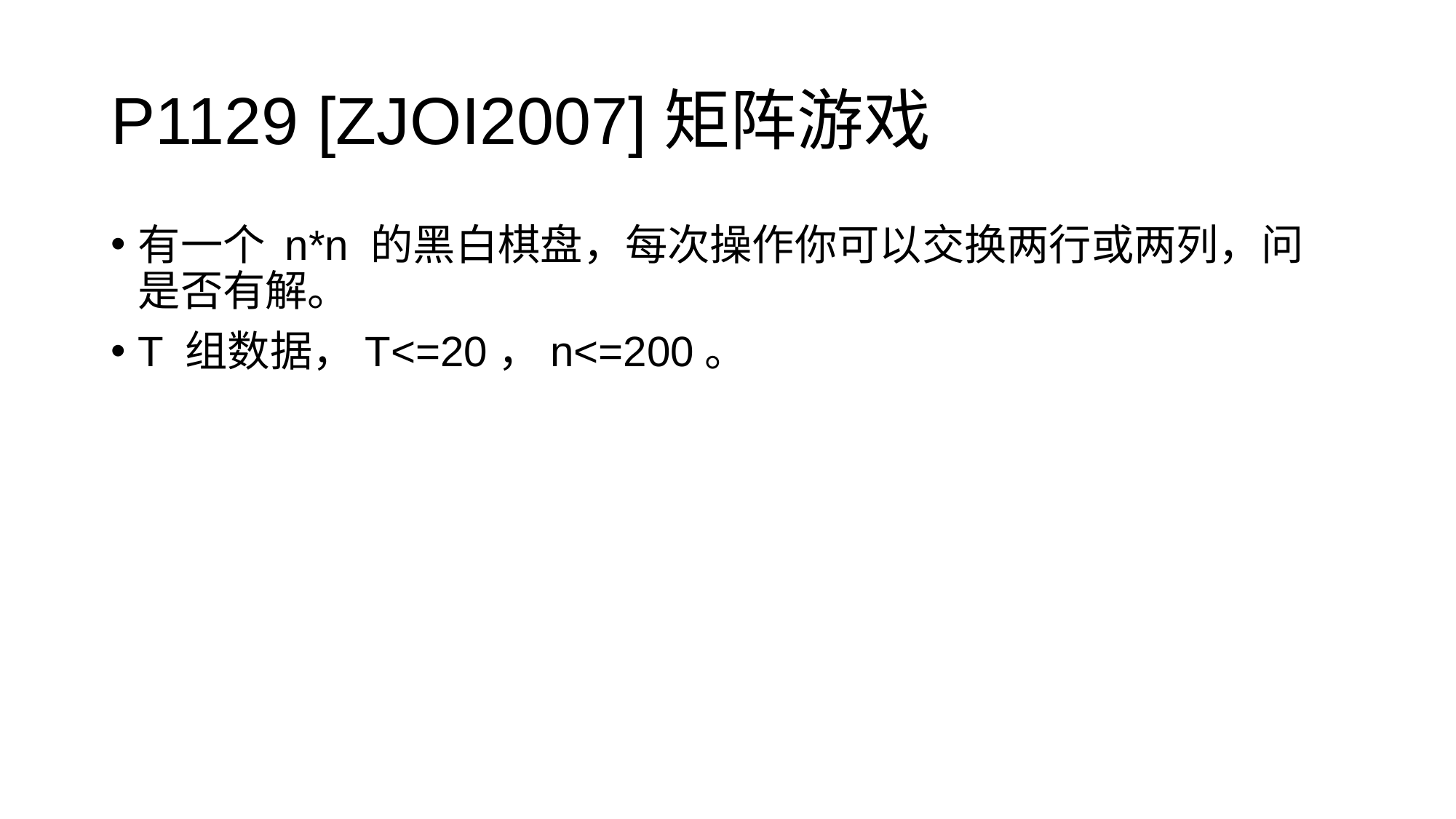

# P1129 [ZJOI2007]矩阵游戏
有一个 n*n 的黑白棋盘，每次操作你可以交换两行或两列，问是否有解。
T 组数据，T<=20，n<=200。